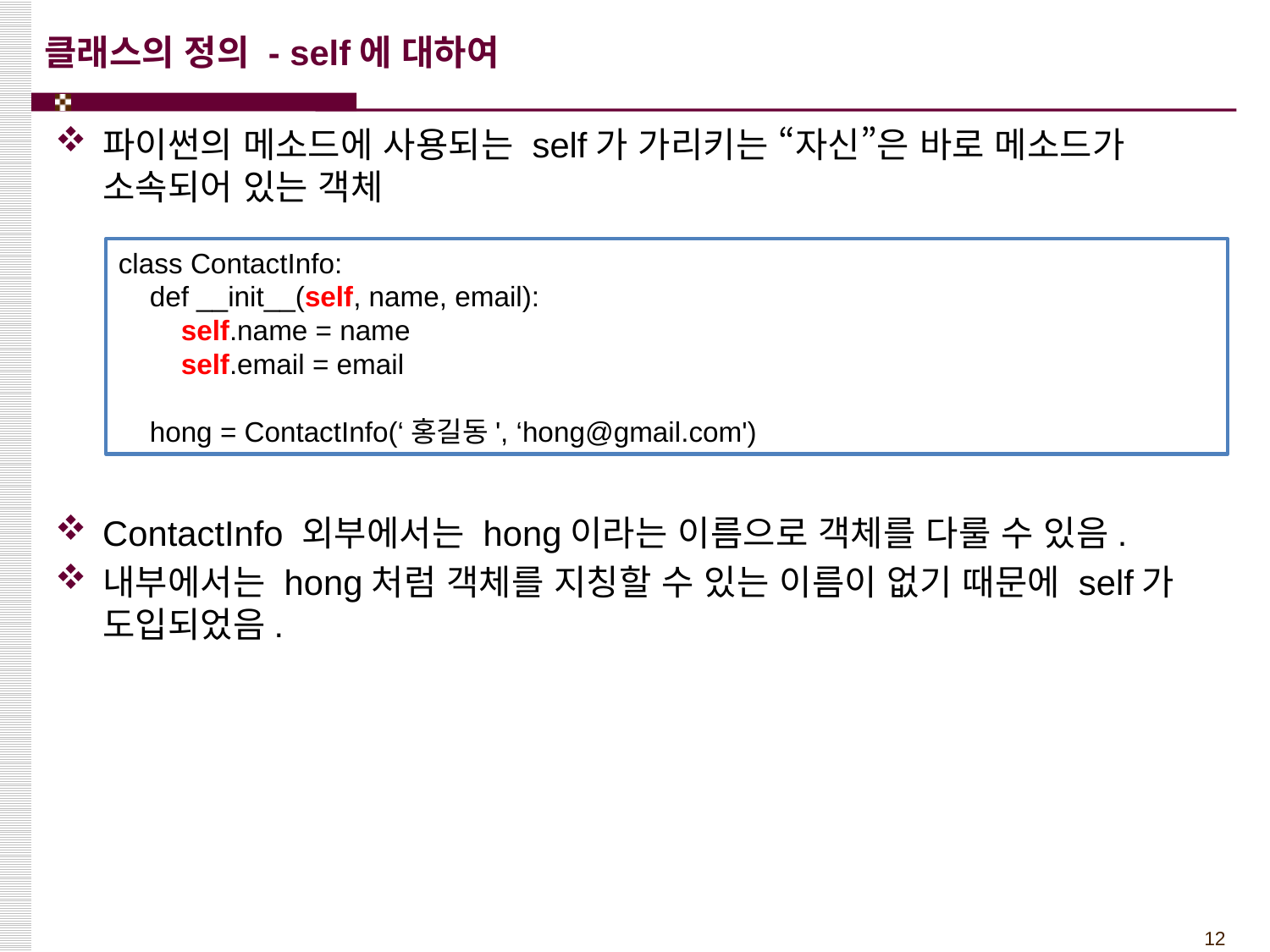

# 클래스의 정의 - self에 대하여
파이썬의 메소드에 사용되는 self가 가리키는 “자신”은 바로 메소드가 소속되어 있는 객체

ContactInfo 외부에서는 hong이라는 이름으로 객체를 다룰 수 있음.
내부에서는 hong처럼 객체를 지칭할 수 있는 이름이 없기 때문에 self가 도입되었음.

class ContactInfo:
    def __init__(self, name, email):
        self.name = name
        self.email = email

    hong = ContactInfo(‘홍길동', ‘hong@gmail.com')